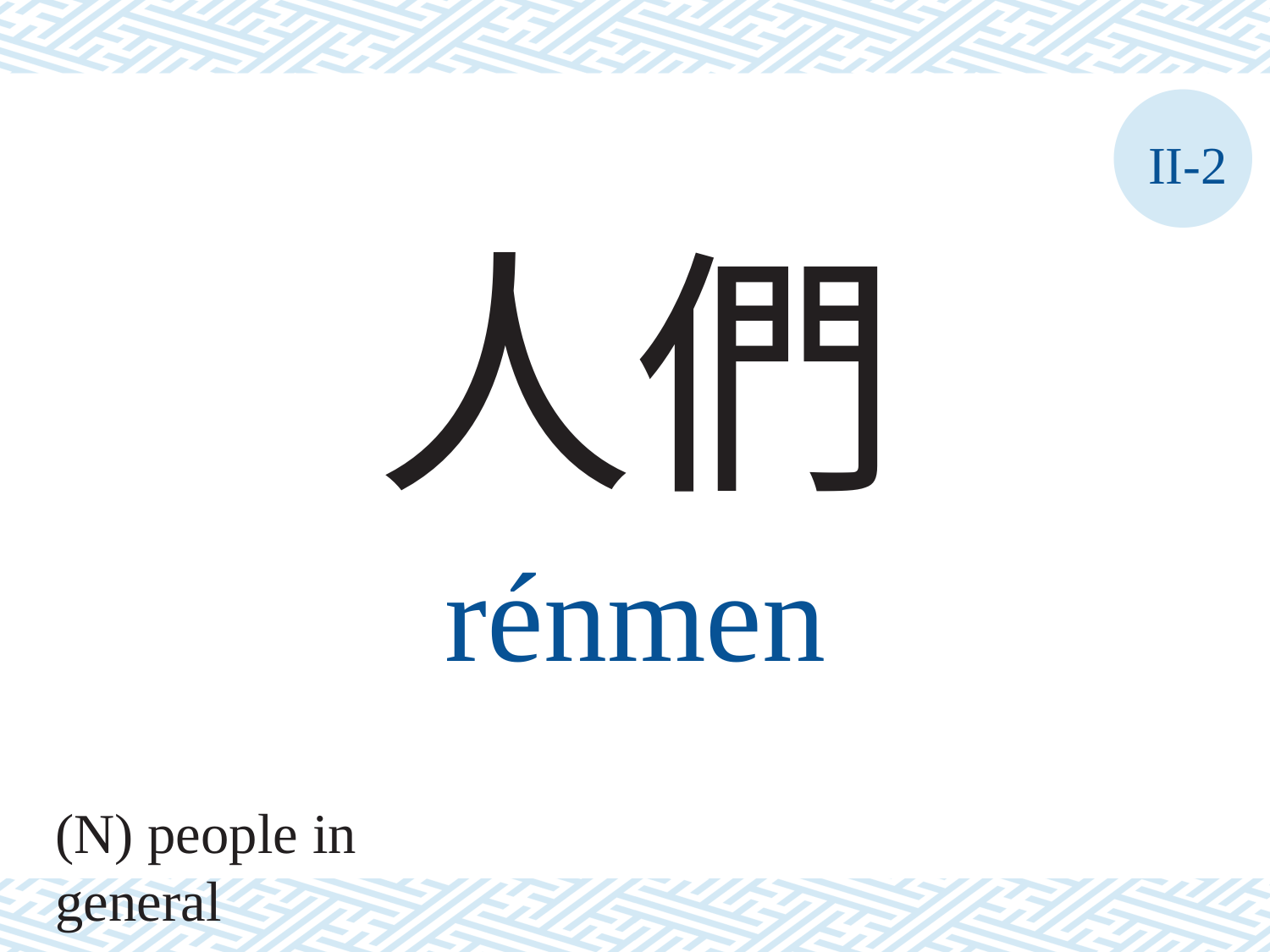

II-2
人們
rénmen
(N) people in general